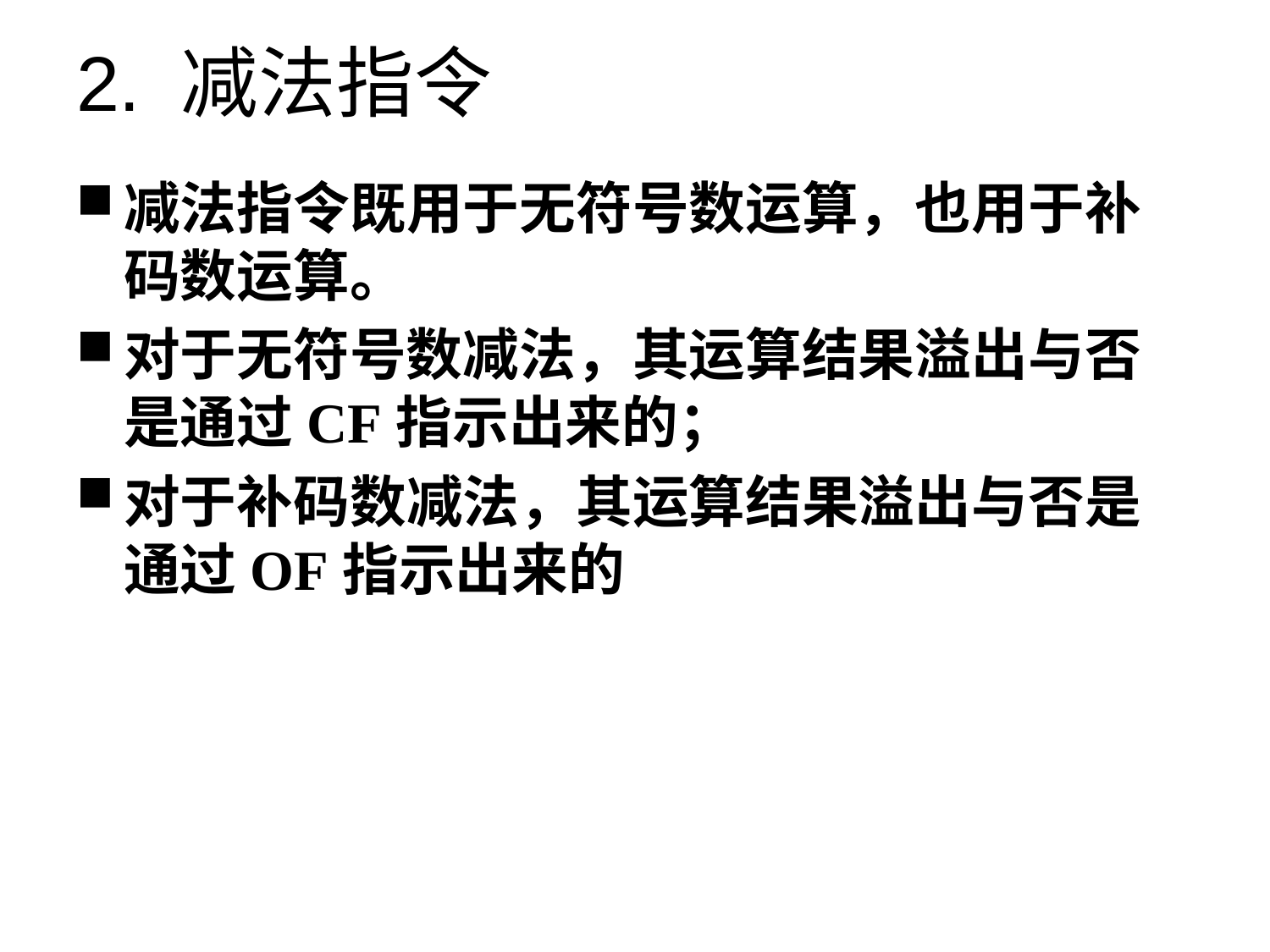

# 2. 减法指令
减法指令既用于无符号数运算，也用于补码数运算。
对于无符号数减法，其运算结果溢出与否是通过CF指示出来的；
对于补码数减法，其运算结果溢出与否是通过OF指示出来的